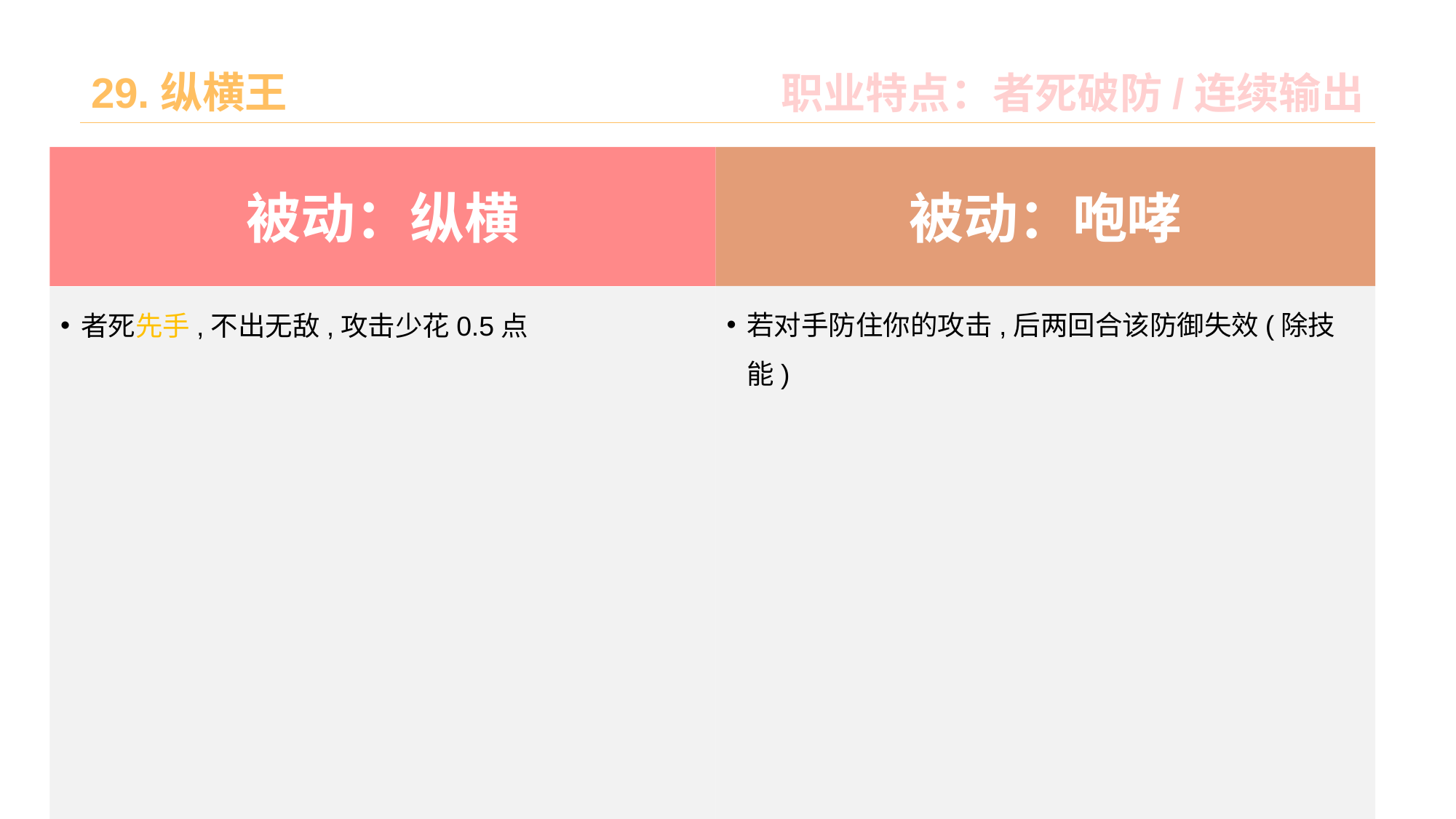

# 29.纵横王
职业特点：者死破防/连续输出
被动：咆哮
被动：纵横
若对手防住你的攻击,后两回合该防御失效(除技能)
者死先手,不出无敌,攻击少花0.5点